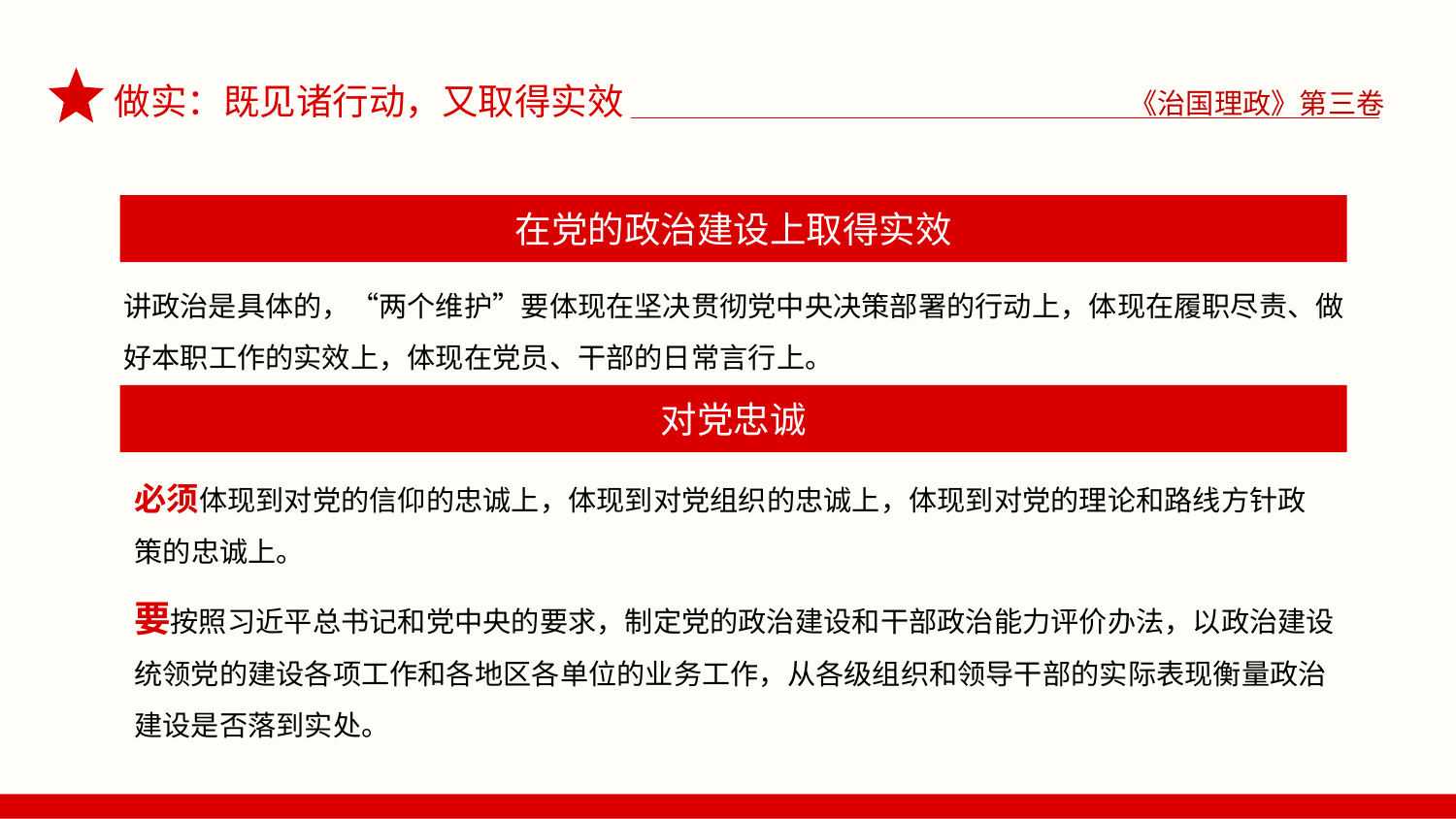

在党的政治建设上取得实效
讲政治是具体的，“两个维护”要体现在坚决贯彻党中央决策部署的行动上，体现在履职尽责、做好本职工作的实效上，体现在党员、干部的日常言行上。
对党忠诚
必须体现到对党的信仰的忠诚上，体现到对党组织的忠诚上，体现到对党的理论和路线方针政策的忠诚上。
要按照习近平总书记和党中央的要求，制定党的政治建设和干部政治能力评价办法，以政治建设统领党的建设各项工作和各地区各单位的业务工作，从各级组织和领导干部的实际表现衡量政治建设是否落到实处。